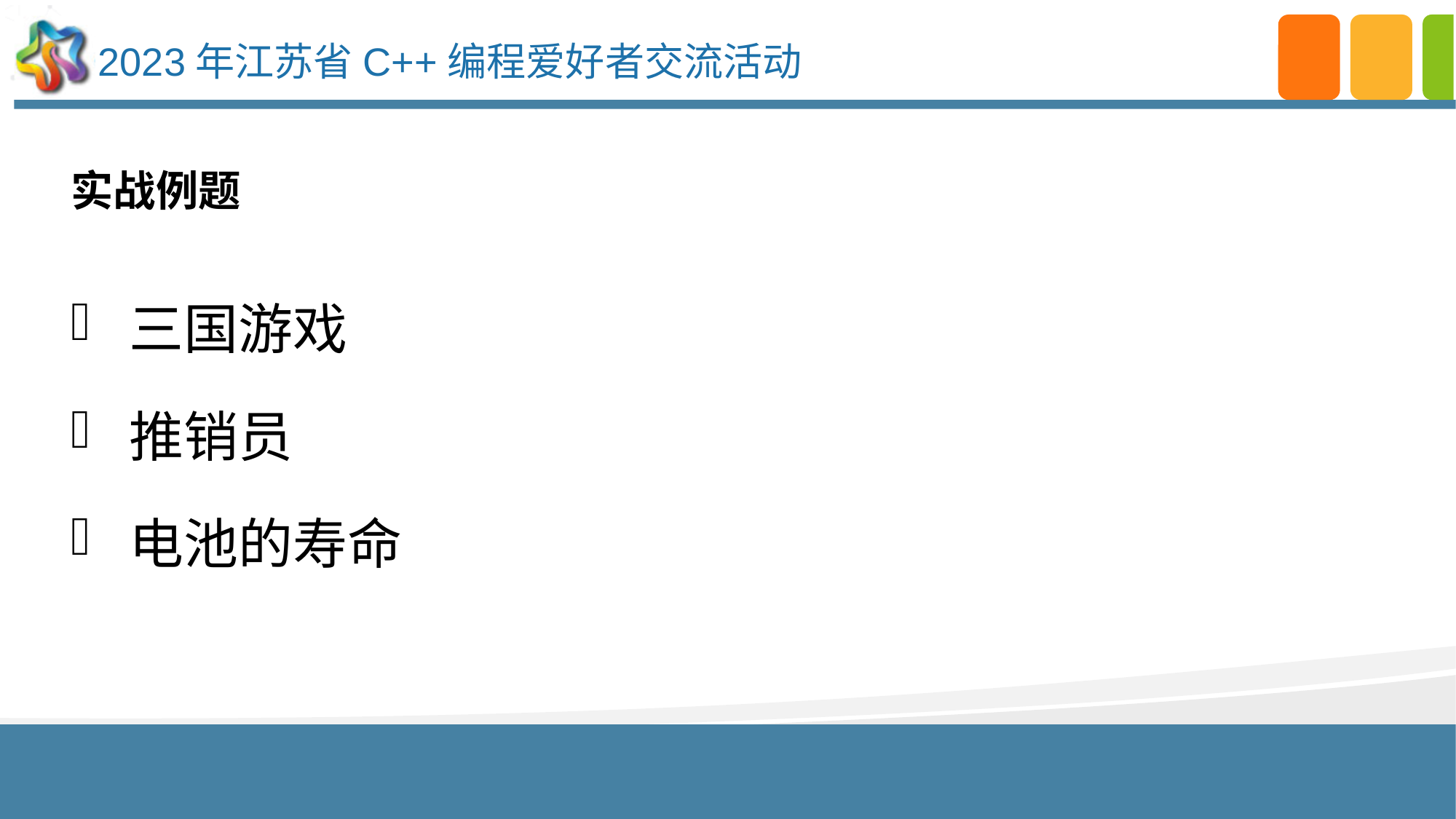

实战例题
 三国游戏
 推销员
 电池的寿命
点击添加文本
点击添加文本
点击添加文本
点击添加文本